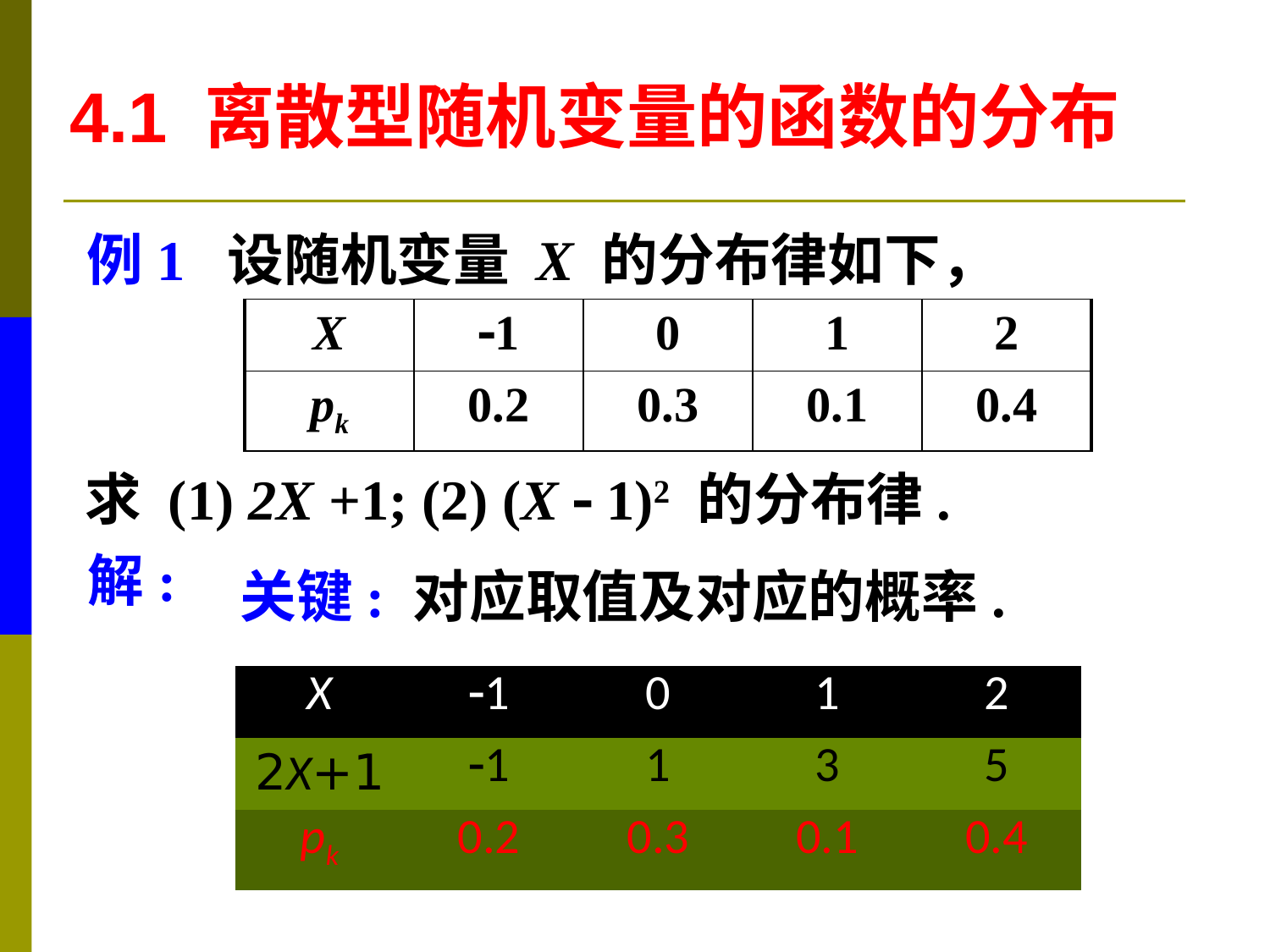

4.1 离散型随机变量的函数的分布
例1  设随机变量 X 的分布律如下，
| X | −1 | 0 | 1 | 2 |
| --- | --- | --- | --- | --- |
| pk | 0.2 | 0.3 | 0.1 | 0.4 |
求 (1) 2X +1; (2) (X − 1)2 的分布律.
解:
关键: 对应取值及对应的概率.
| X | −1 | 0 | 1 | 2 |
| --- | --- | --- | --- | --- |
| 2X+1 | −1 | 1 | 3 | 5 |
| pk | 0.2 | 0.3 | 0.1 | 0.4 |